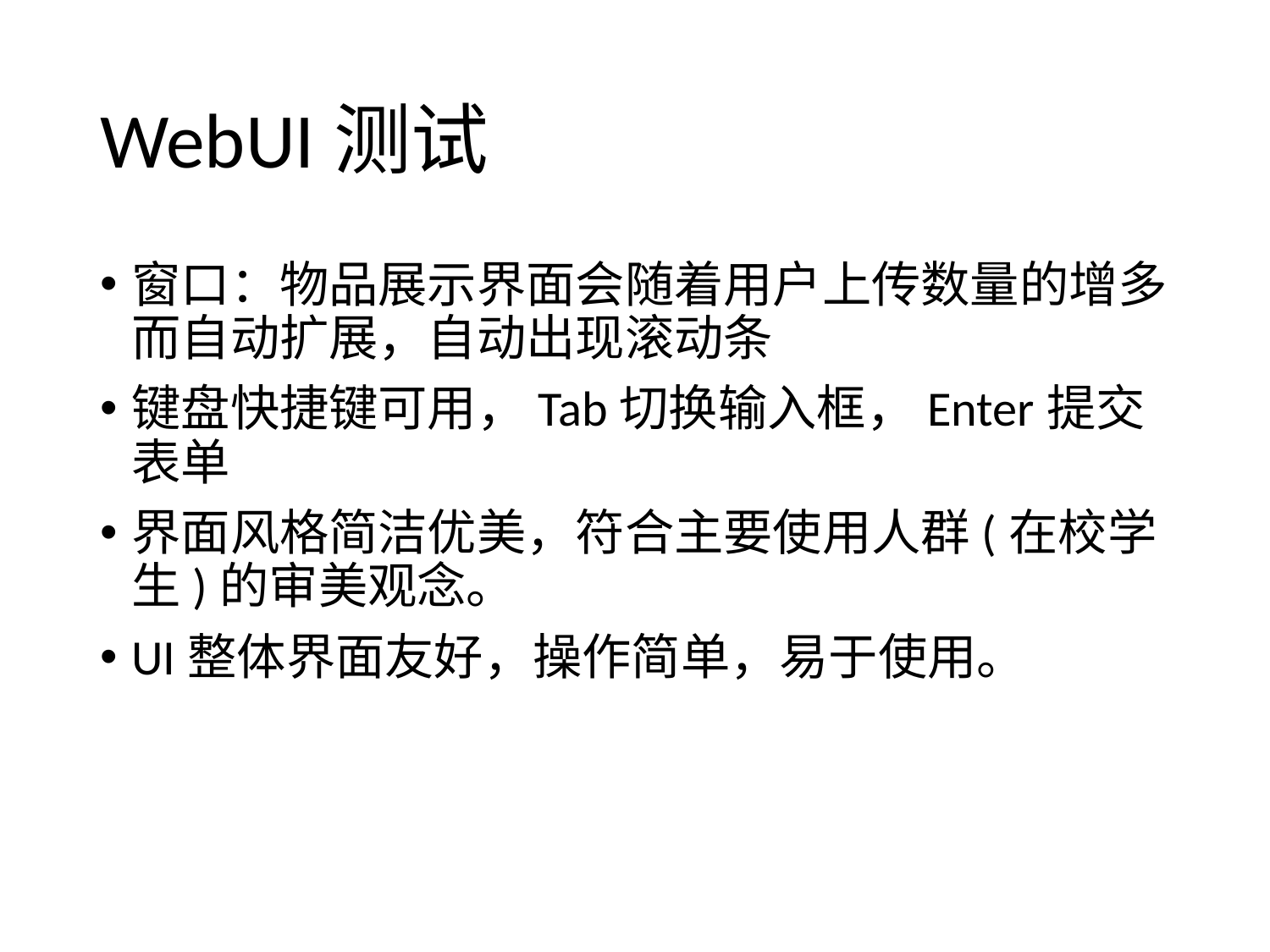

# WebUI测试
窗口：物品展示界面会随着用户上传数量的增多而自动扩展，自动出现滚动条
键盘快捷键可用，Tab切换输入框，Enter提交表单
界面风格简洁优美，符合主要使用人群(在校学生)的审美观念。
UI整体界面友好，操作简单，易于使用。